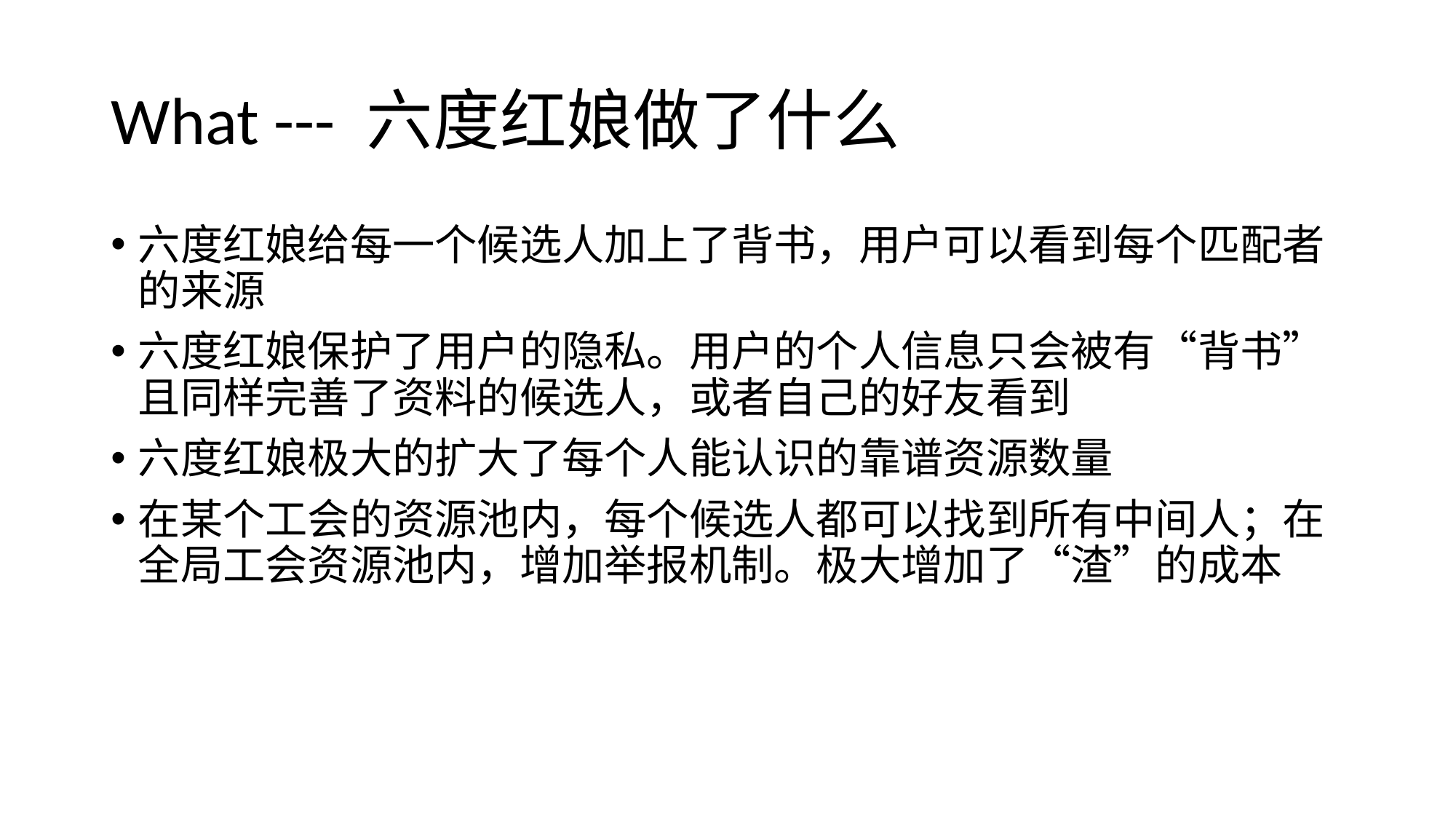

# What --- 六度红娘做了什么
六度红娘给每一个候选人加上了背书，用户可以看到每个匹配者的来源
六度红娘保护了用户的隐私。用户的个人信息只会被有“背书”且同样完善了资料的候选人，或者自己的好友看到
六度红娘极大的扩大了每个人能认识的靠谱资源数量
在某个工会的资源池内，每个候选人都可以找到所有中间人；在全局工会资源池内，增加举报机制。极大增加了“渣”的成本